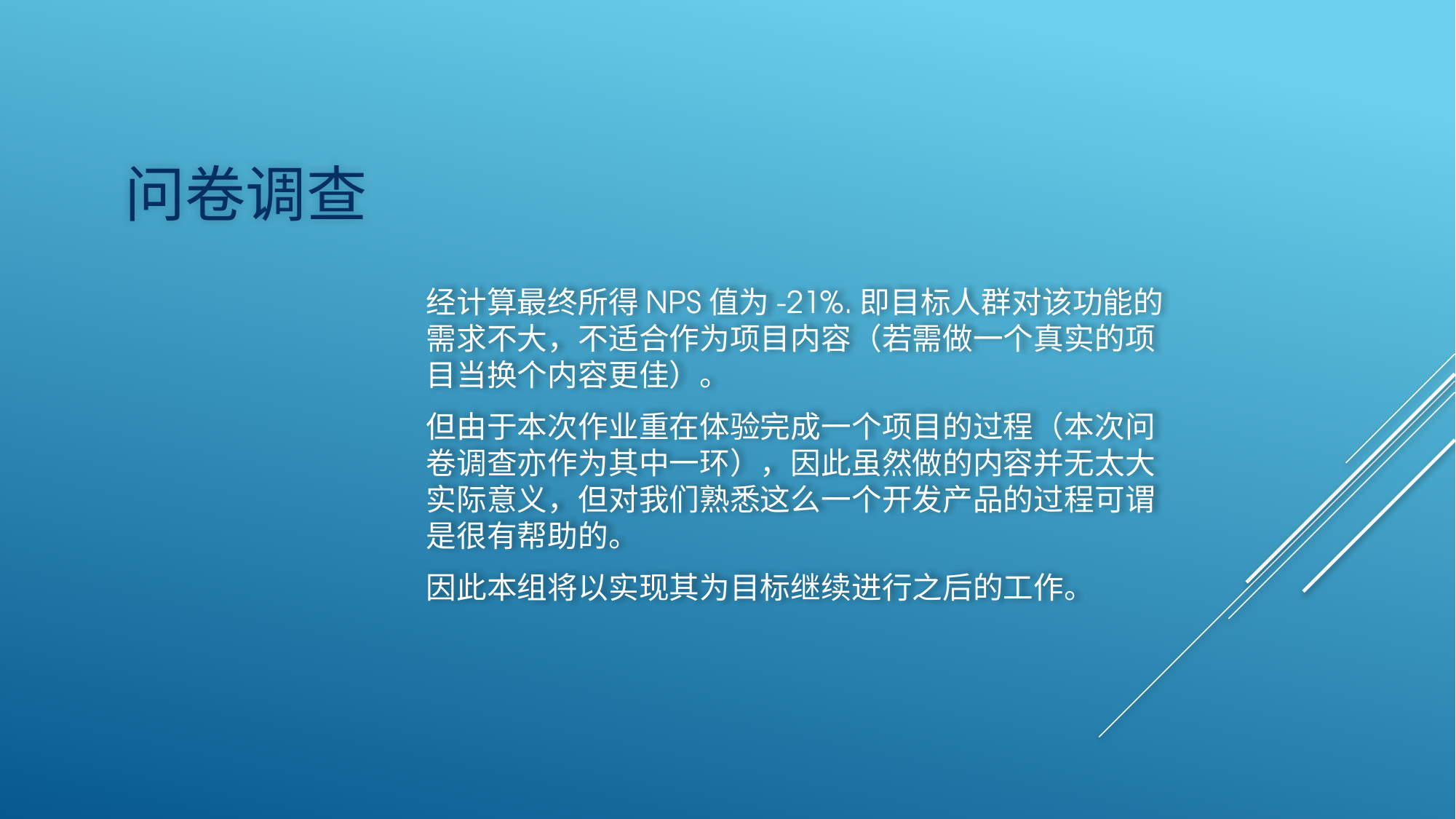

# 问卷调查
经计算最终所得NPS值为-21%.即目标人群对该功能的需求不大，不适合作为项目内容（若需做一个真实的项目当换个内容更佳）。
但由于本次作业重在体验完成一个项目的过程（本次问卷调查亦作为其中一环），因此虽然做的内容并无太大实际意义，但对我们熟悉这么一个开发产品的过程可谓是很有帮助的。
因此本组将以实现其为目标继续进行之后的工作。